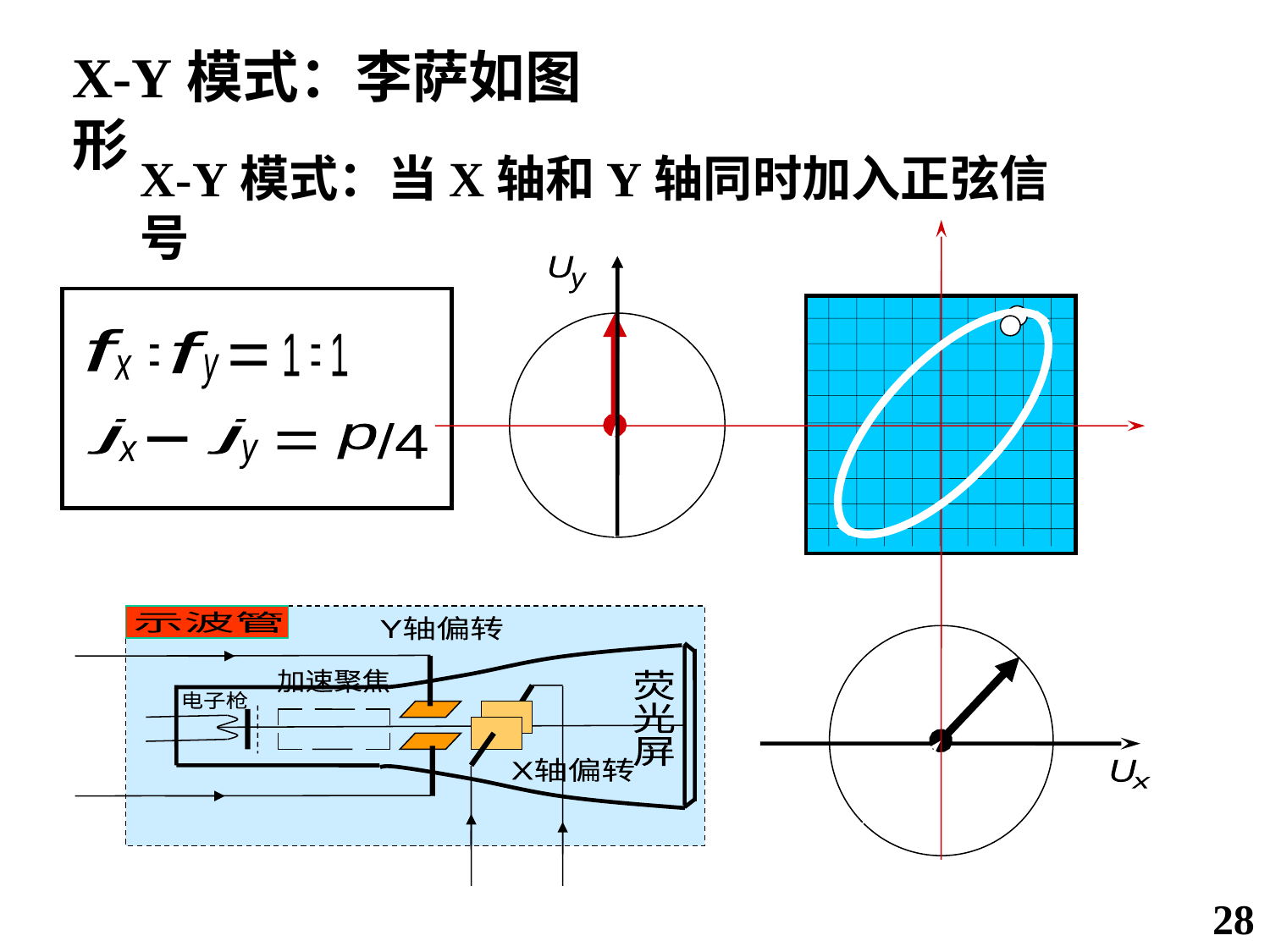

X-Y模式：李萨如图形
X-Y模式：当X轴和Y轴同时加入正弦信号

U
y

f
f
1   1
:
=
:
y
x
ϕ
ϕ
/4
π
=

y
x

示波管
Y轴偏转

加速聚焦
荧
光
屏

电子枪

X轴偏转

U
x
28